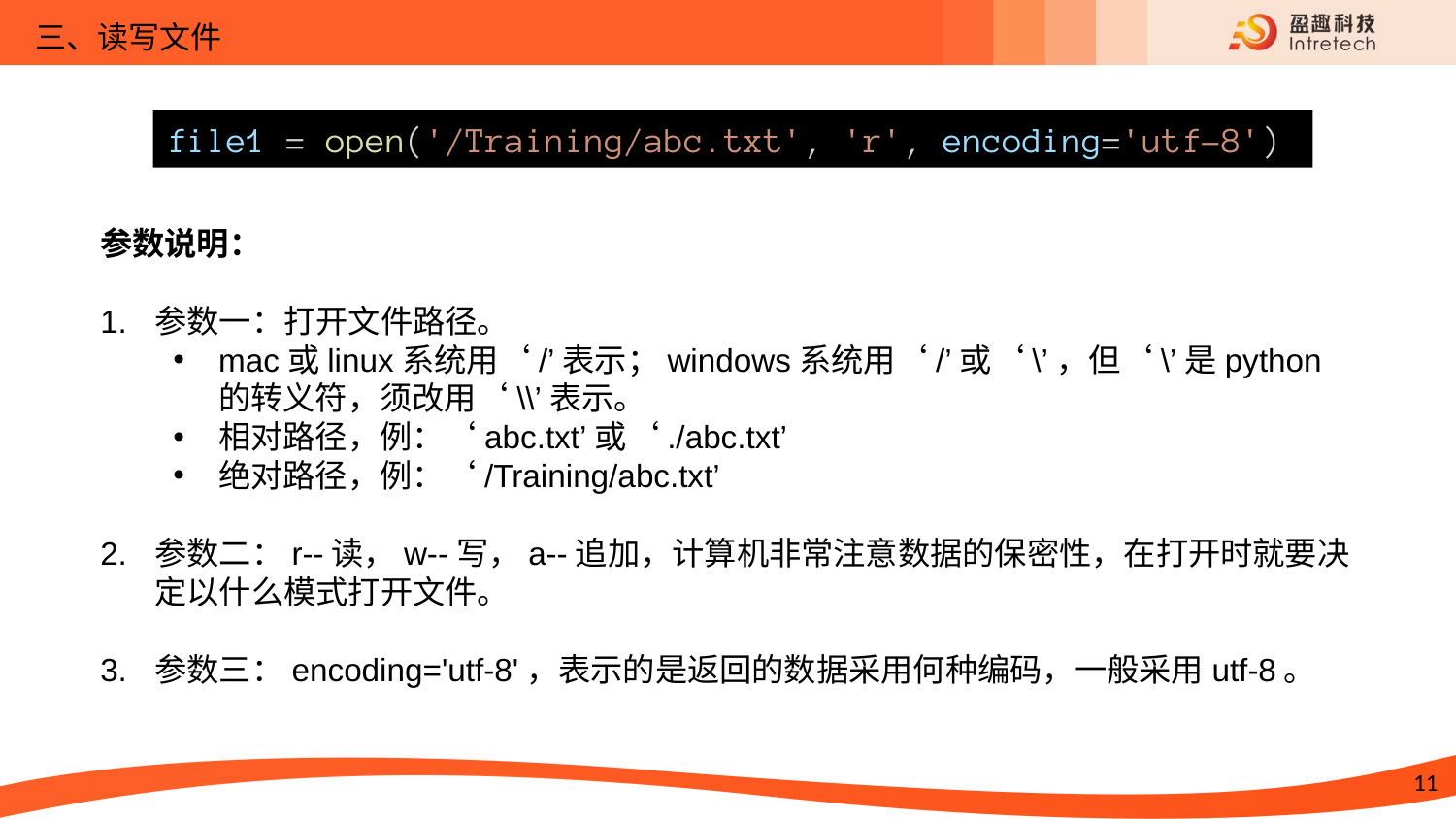

三、读写文件
file1 = open('/Training/abc.txt', 'r', encoding='utf-8')
参数说明：
参数一：打开文件路径。
mac或linux系统用‘/’表示；windows系统用‘/’或‘\’，但‘\’是python的转义符，须改用‘\\’表示。
相对路径，例：‘abc.txt’或‘./abc.txt’
绝对路径，例：‘/Training/abc.txt’

参数二：r--读，w--写，a--追加，计算机非常注意数据的保密性，在打开时就要决定以什么模式打开文件。

参数三：encoding='utf-8'，表示的是返回的数据采用何种编码，一般采用utf-8。